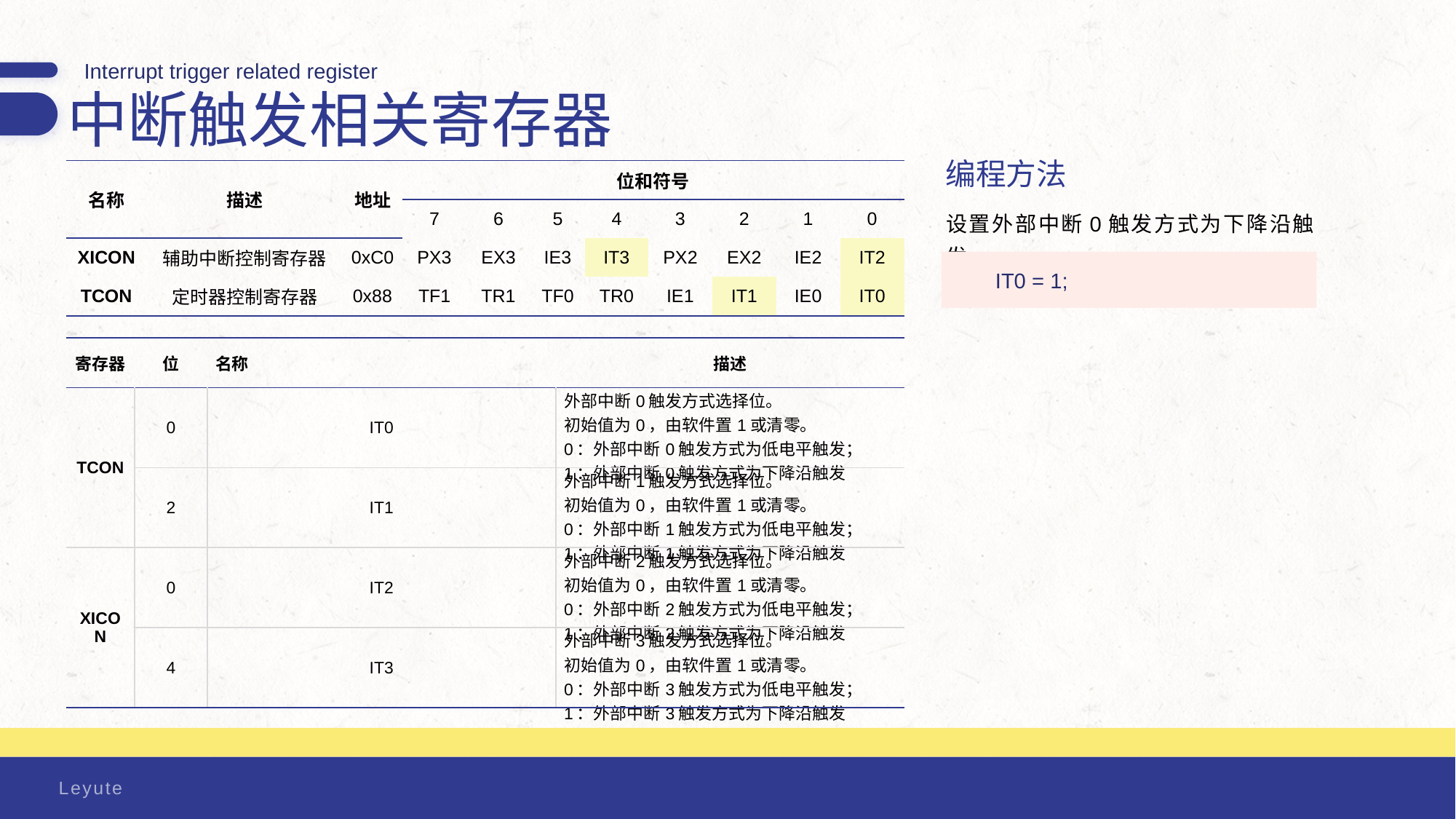

Interrupt trigger related register
中断触发相关寄存器
编程方法
| 名称 | 描述 | 地址 | 位和符号 |  |  |  |  |  |  |  |
| --- | --- | --- | --- | --- | --- | --- | --- | --- | --- | --- |
|  |  |  | 7 | 6 | 5 | 4 | 3 | 2 | 1 | 0 |
| XICON | 辅助中断控制寄存器 | 0xC0 | PX3 | EX3 | IE3 | IT3 | PX2 | EX2 | IE2 | IT2 |
| TCON | 定时器控制寄存器 | 0x88 | TF1 | TR1 | TF0 | TR0 | IE1 | IT1 | IE0 | IT0 |
设置外部中断0触发方式为下降沿触发
IT0 = 1;
| 寄存器 | 位 | 名称 | 描述 |
| --- | --- | --- | --- |
| TCON | 0 | IT0 | 外部中断0触发方式选择位。 初始值为0，由软件置1或清零。 0：外部中断0触发方式为低电平触发； 1：外部中断0触发方式为下降沿触发 |
|  | 2 | IT1 | 外部中断1触发方式选择位。 初始值为0，由软件置1或清零。 0：外部中断1触发方式为低电平触发； 1：外部中断1触发方式为下降沿触发 |
| XICON | 0 | IT2 | 外部中断2触发方式选择位。 初始值为0，由软件置1或清零。 0：外部中断2触发方式为低电平触发； 1：外部中断2触发方式为下降沿触发 |
|  | 4 | IT3 | 外部中断3触发方式选择位。 初始值为0，由软件置1或清零。 0：外部中断3触发方式为低电平触发； 1：外部中断3触发方式为下降沿触发 |